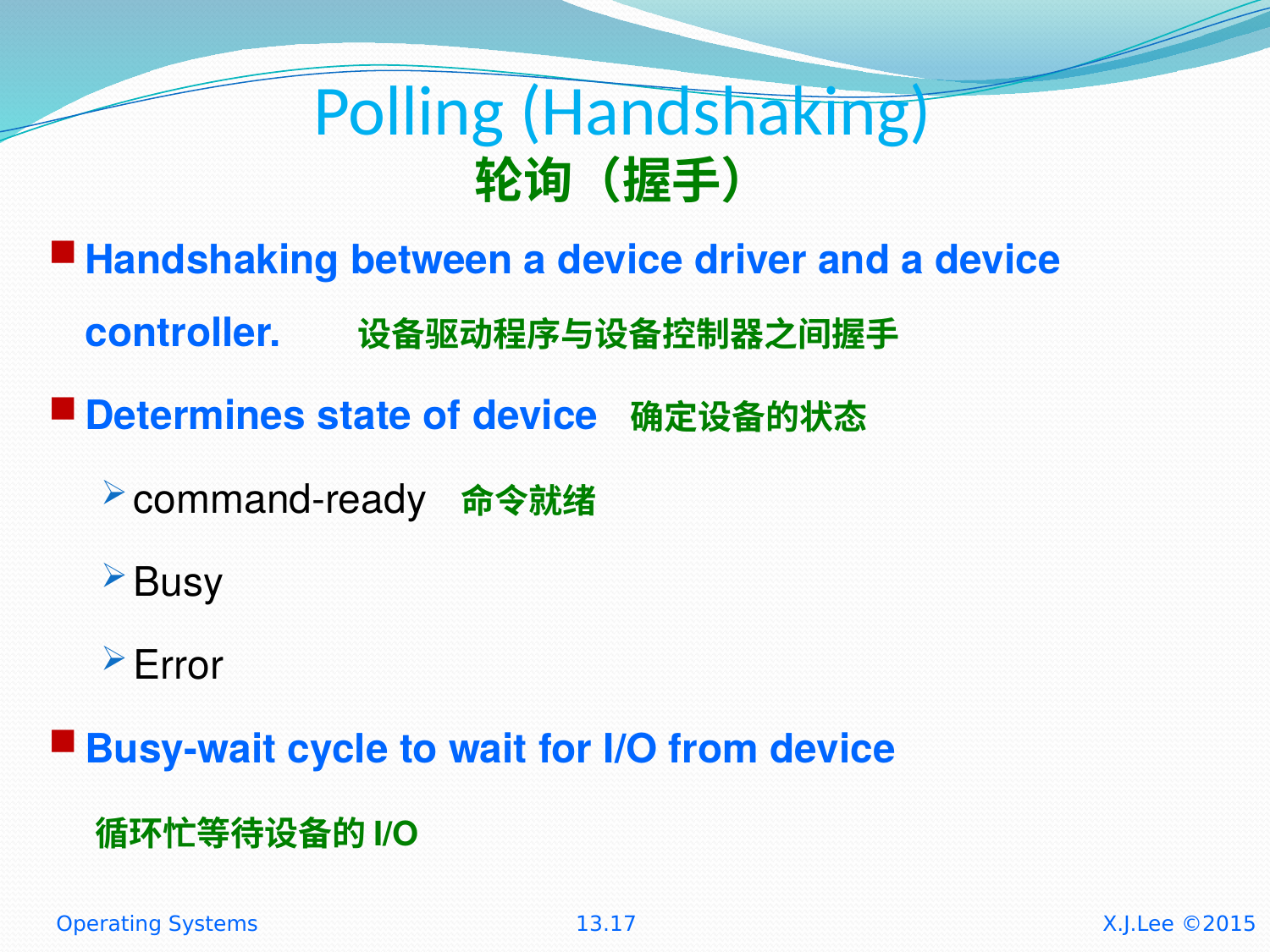

# Polling (Handshaking) 轮询（握手）
Handshaking between a device driver and a device controller.      设备驱动程序与设备控制器之间握手
Determines state of device  确定设备的状态
command-ready 命令就绪
Busy
Error
Busy-wait cycle to wait for I/O from device
    循环忙等待设备的I/O
Operating Systems
13.17
X.J.Lee ©2015